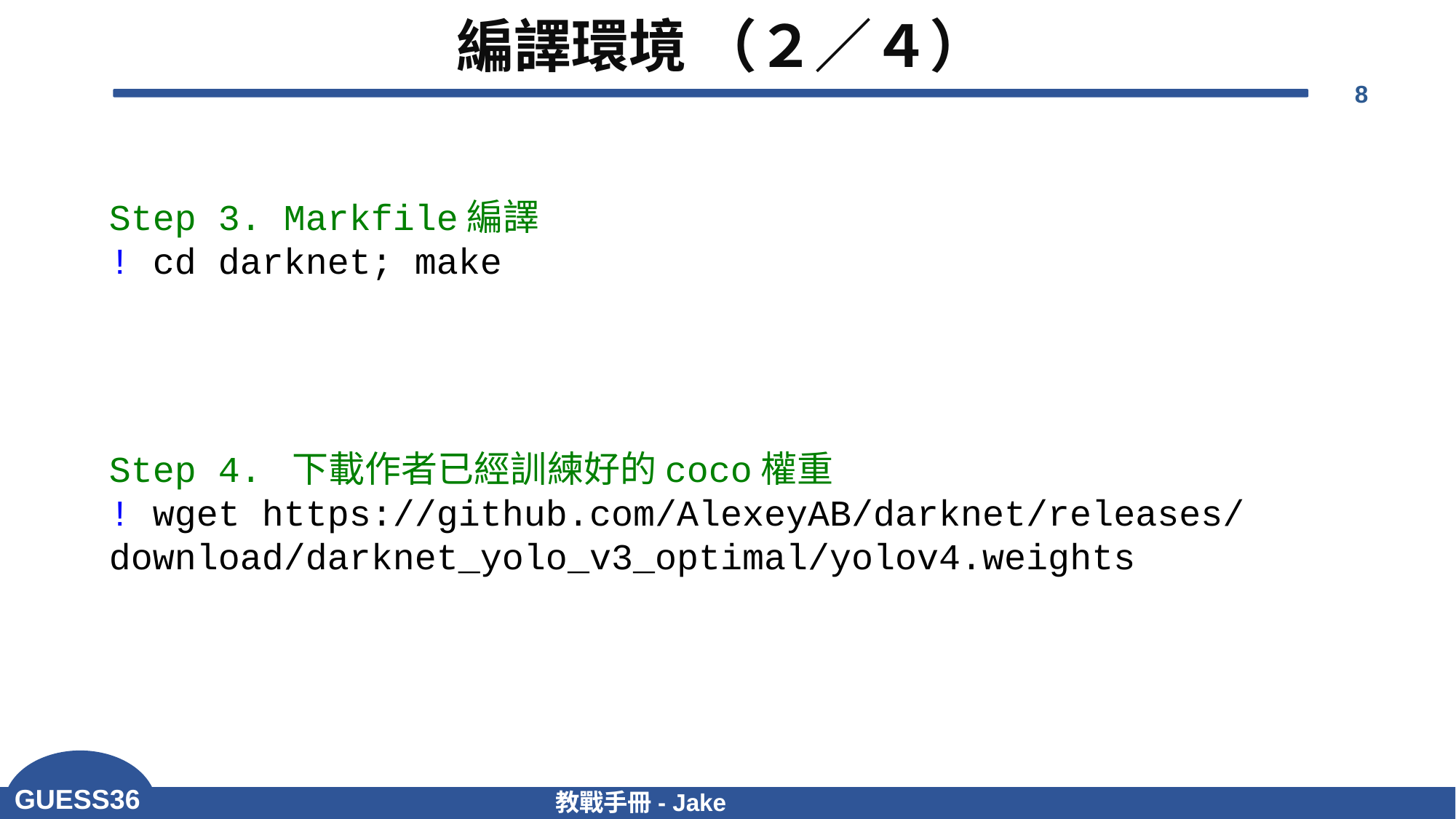

# 編譯環境 （２／４）
8
Step 3. Markfile編譯
! cd darknet; make
Step 4. 下載作者已經訓練好的coco權重
! wget https://github.com/AlexeyAB/darknet/releases/download/darknet_yolo_v3_optimal/yolov4.weights